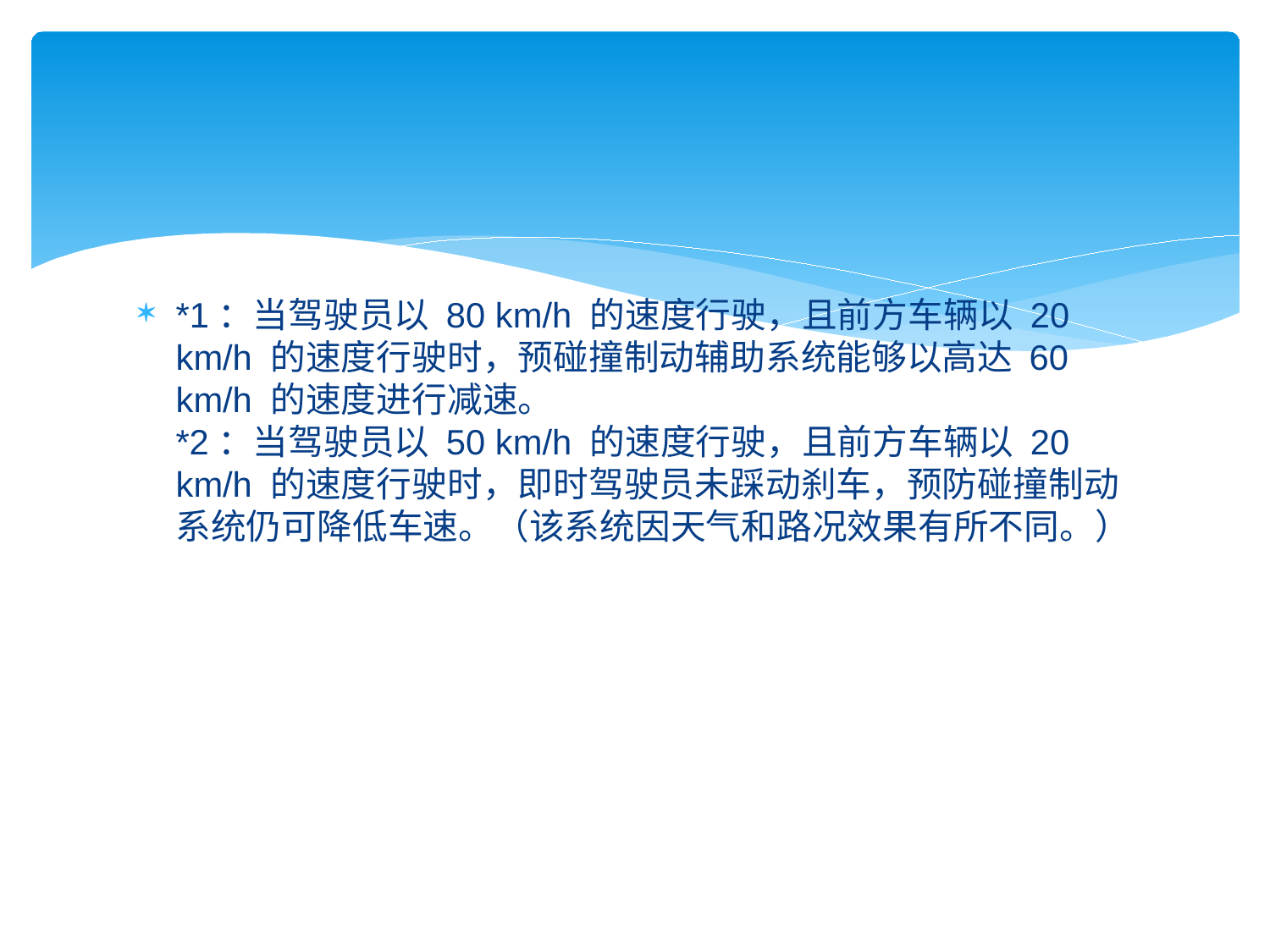

#
*1：当驾驶员以 80 km/h 的速度行驶，且前方车辆以 20 km/h 的速度行驶时，预碰撞制动辅助系统能够以高达 60 km/h 的速度进行减速。
*2：当驾驶员以 50 km/h 的速度行驶，且前方车辆以 20 km/h 的速度行驶时，即时驾驶员未踩动刹车，预防碰撞制动系统仍可降低车速。（该系统因天气和路况效果有所不同。）